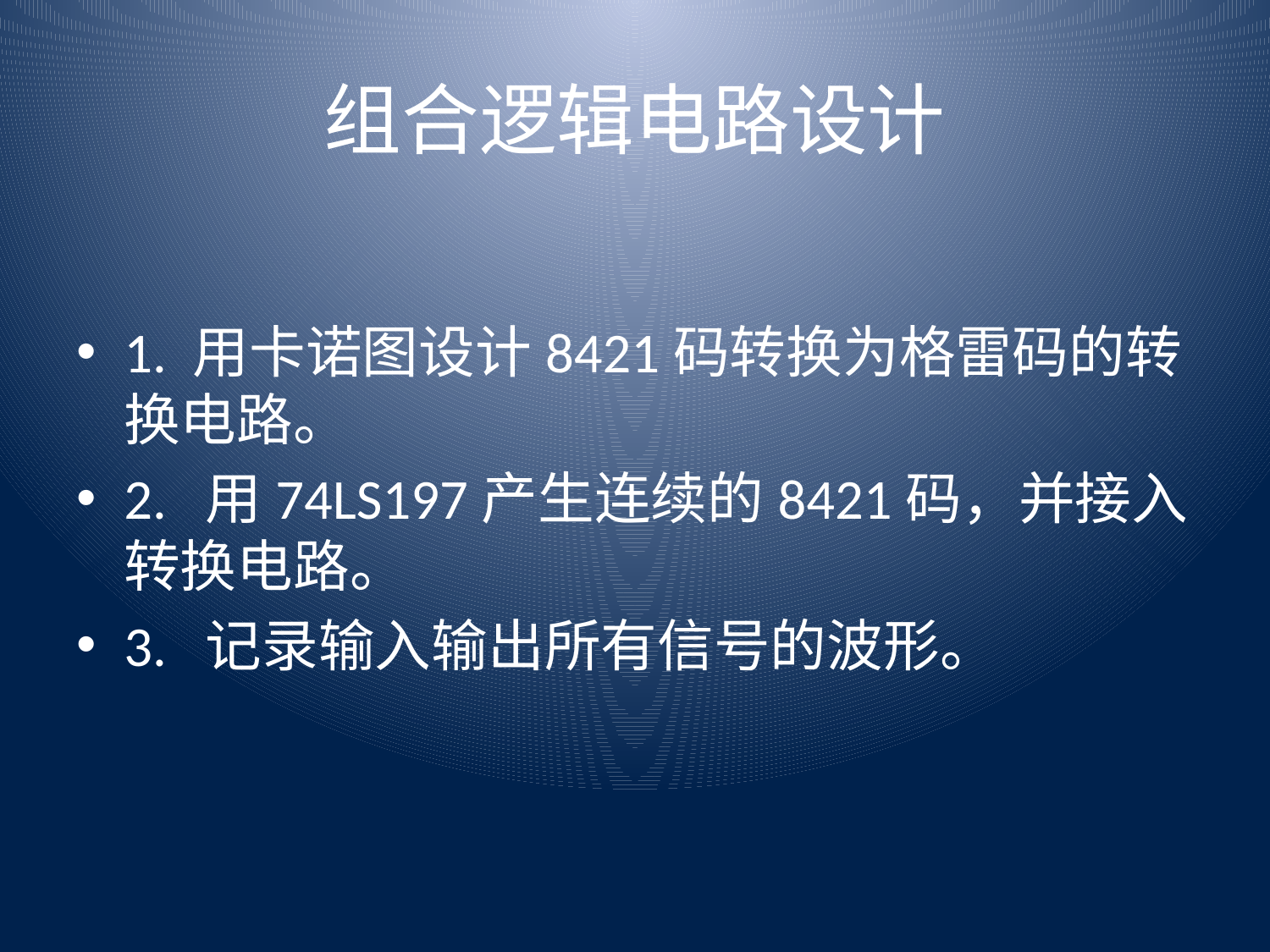

# 组合逻辑电路设计
1. 用卡诺图设计8421码转换为格雷码的转 换电路。
2.  用74LS197产生连续的8421码，并接入转换电路。
3.  记录输入输出所有信号的波形。